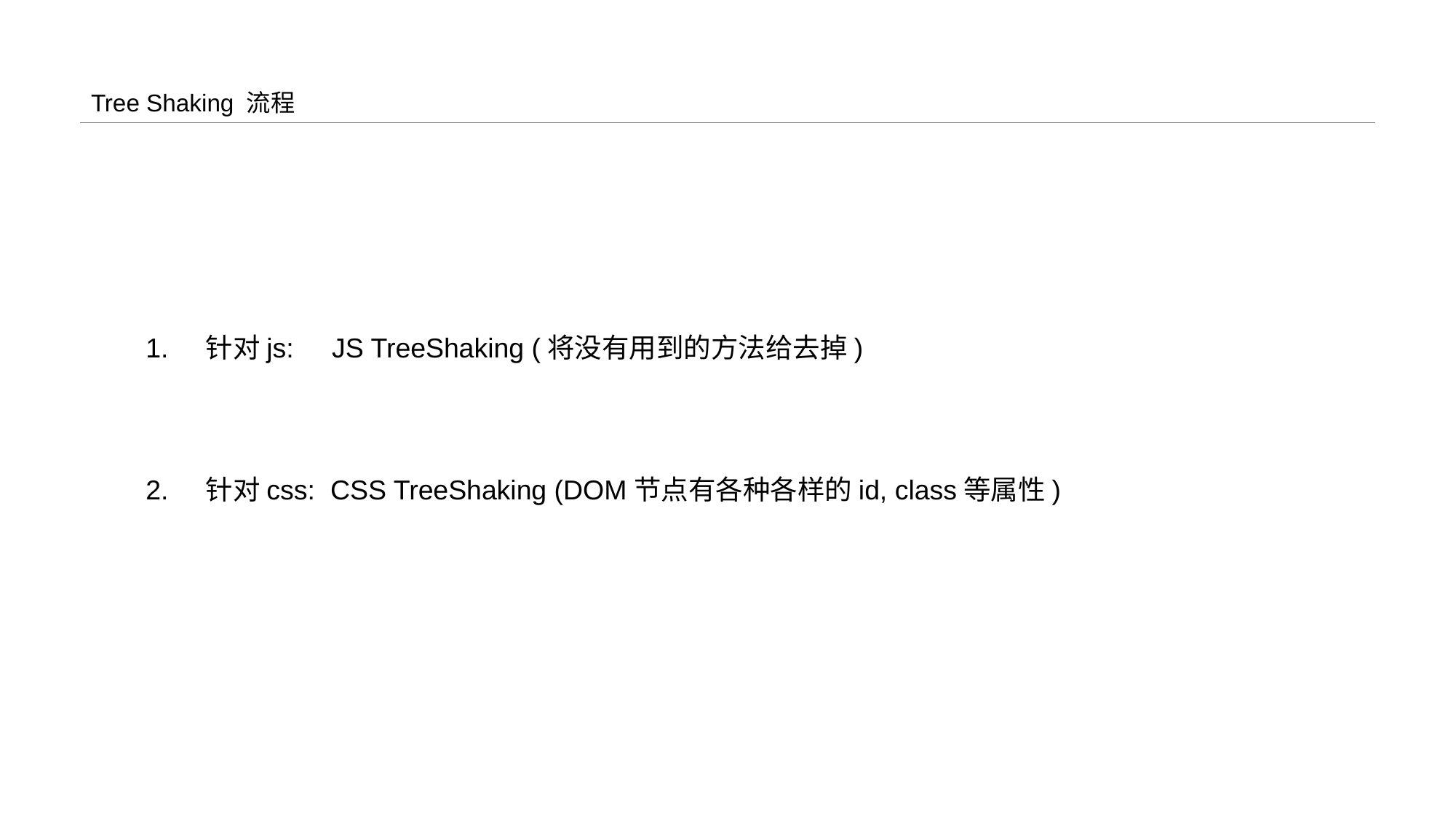

# Tree Shaking 流程
1.    针对js:     JS TreeShaking (将没有用到的方法给去掉)
2.    针对css:  CSS TreeShaking (DOM节点有各种各样的id, class等属性)
32